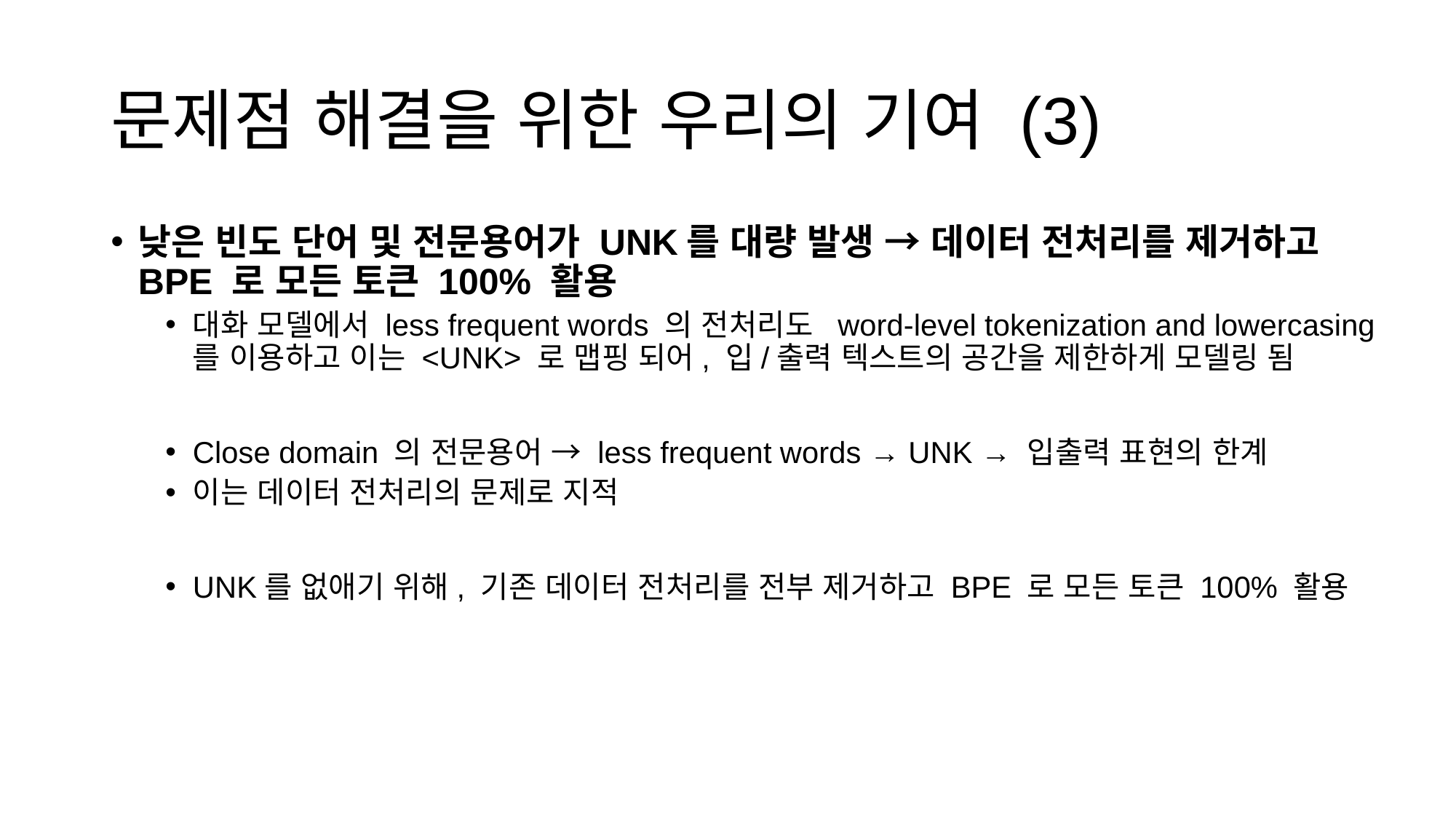

# 문제점 해결을 위한 우리의 기여 (3)
낮은 빈도 단어 및 전문용어가 UNK를 대량 발생 → 데이터 전처리를 제거하고 BPE 로 모든 토큰 100% 활용
대화 모델에서 less frequent words 의 전처리도  word-level tokenization and lowercasing 를 이용하고 이는 <UNK> 로 맵핑 되어, 입/출력 텍스트의 공간을 제한하게 모델링 됨

Close domain 의 전문용어 → less frequent words → UNK → 입출력 표현의 한계
이는 데이터 전처리의 문제로 지적

UNK를 없애기 위해, 기존 데이터 전처리를 전부 제거하고 BPE 로 모든 토큰 100% 활용